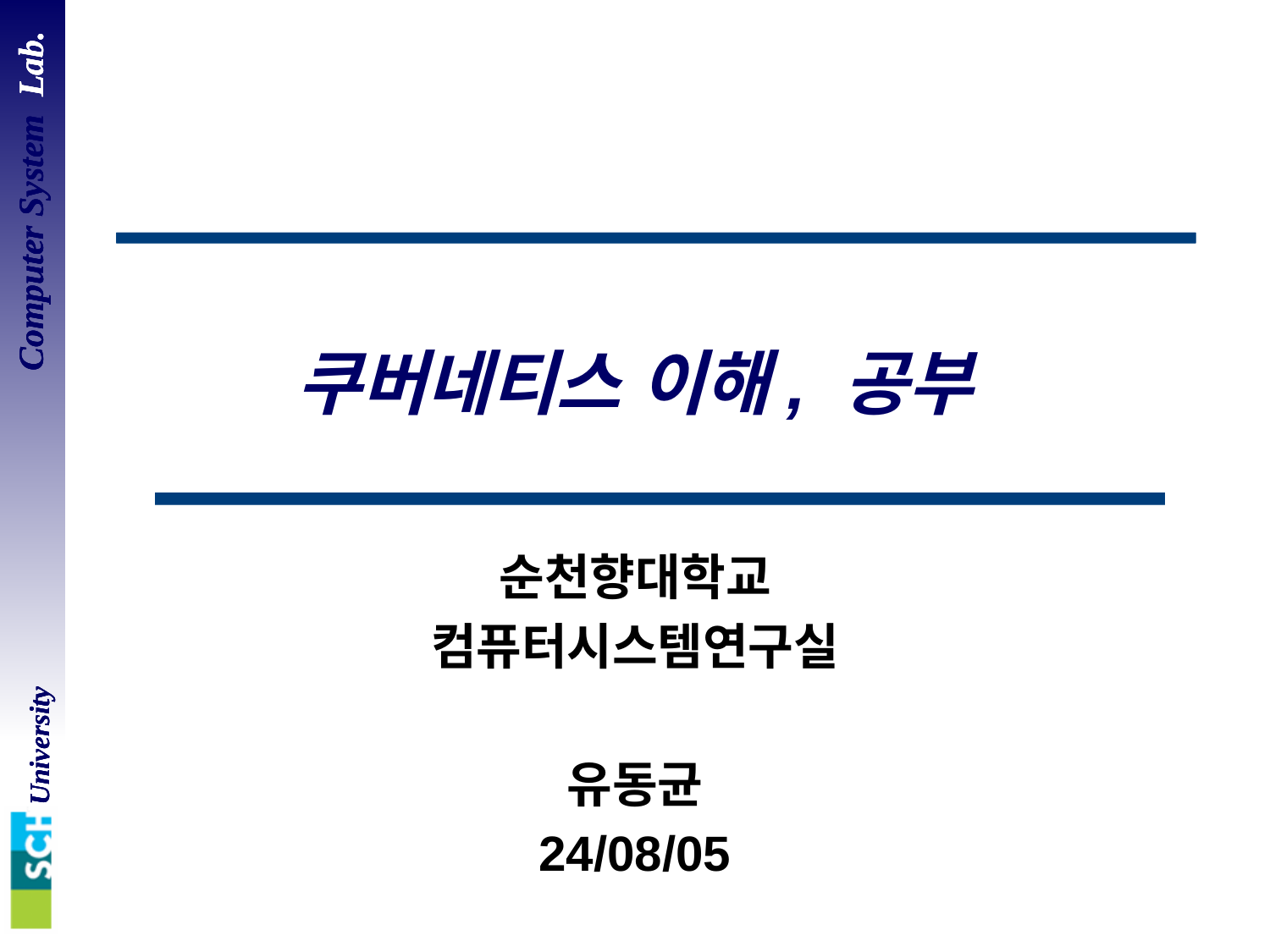

# 쿠버네티스 이해, 공부
순천향대학교
컴퓨터시스템연구실

유동균
24/08/05